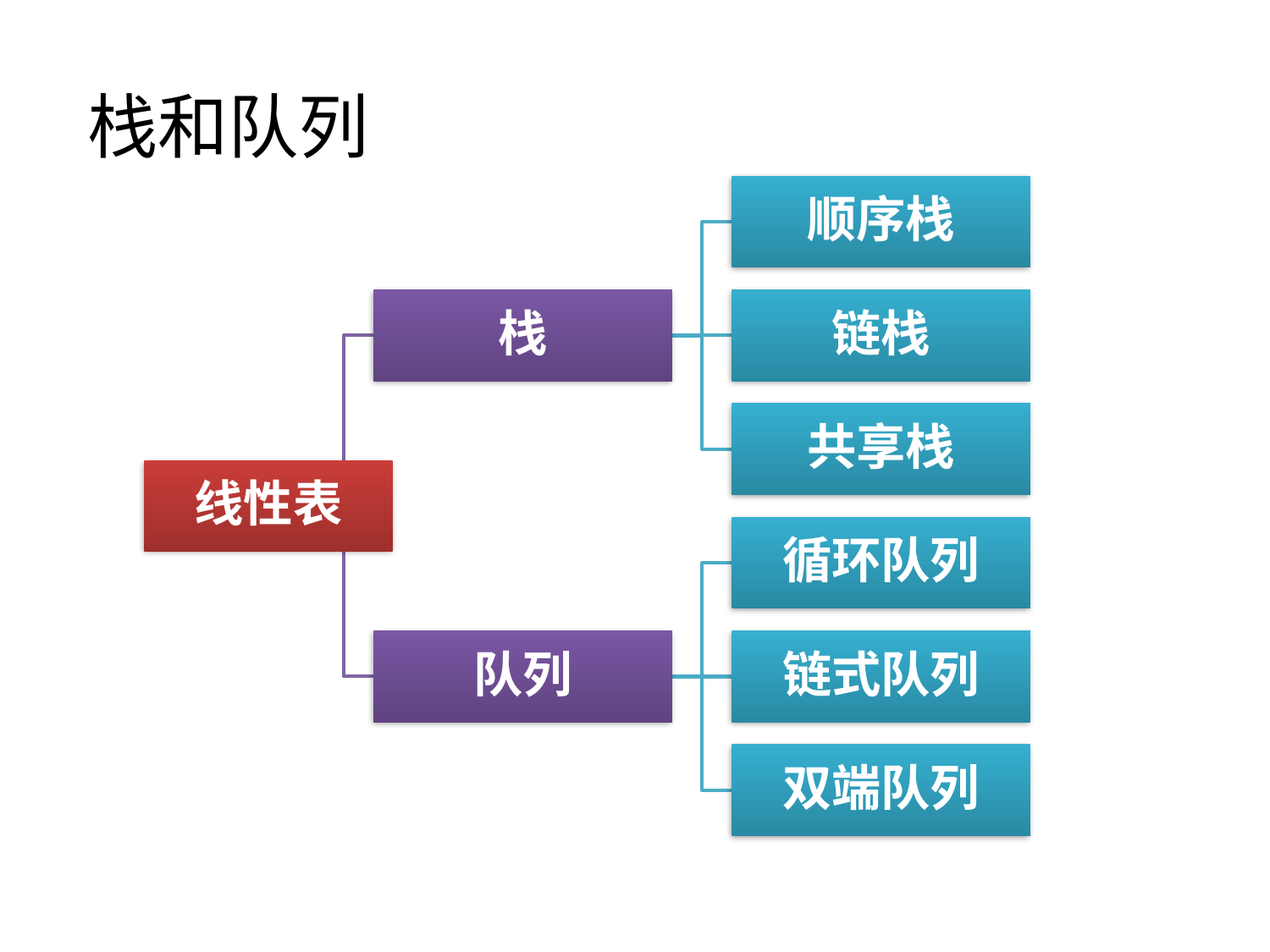

栈和队列

线性表
栈
顺序栈
链栈
共享栈
队列
循环队列
链式队列
双端队列